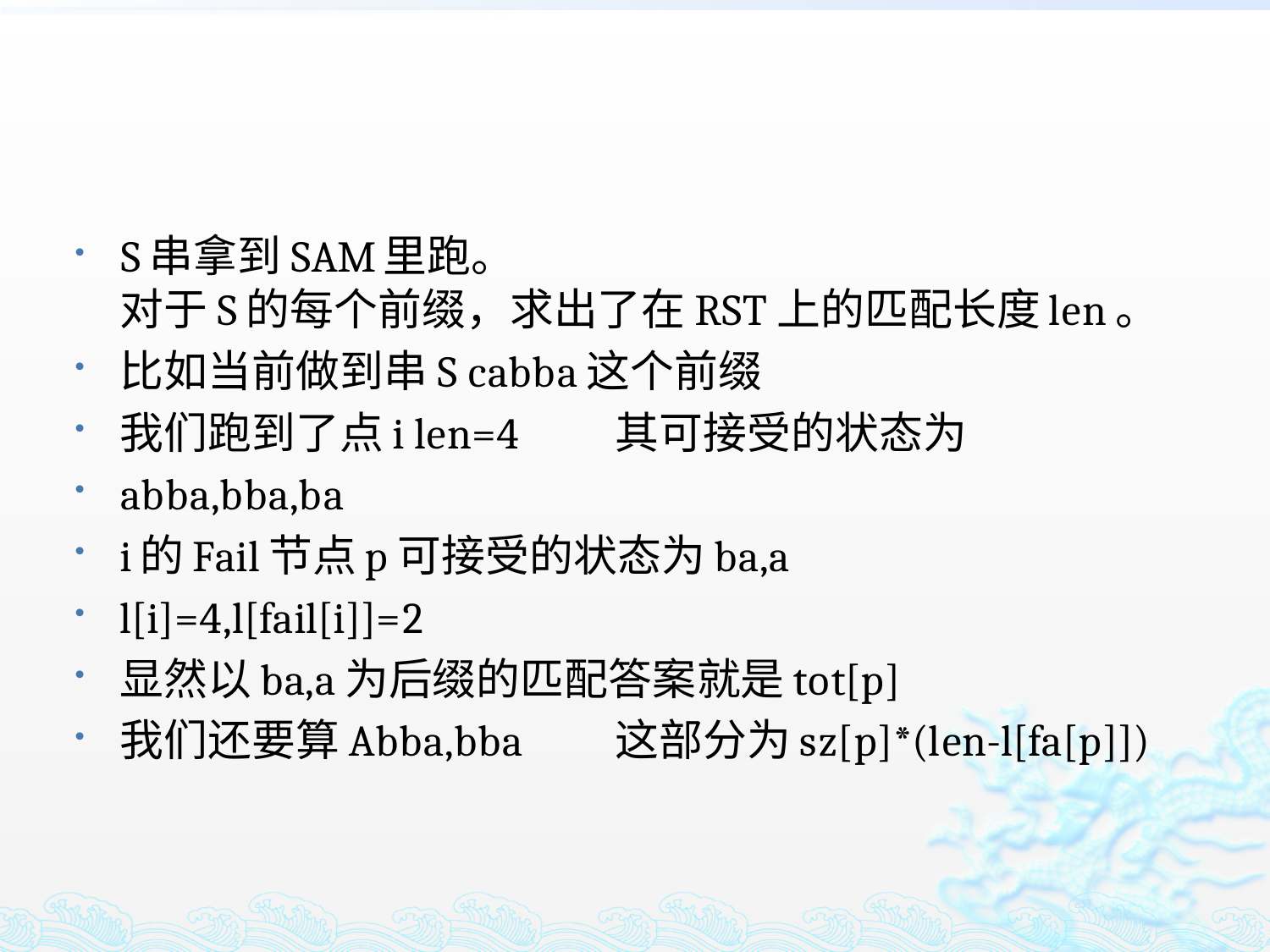

#
S串拿到SAM里跑。
对于S的每个前缀，求出了在RST上的匹配长度len。
比如当前做到串S cabba这个前缀
我们跑到了点i len=4	其可接受的状态为
abba,bba,ba
i的Fail节点p可接受的状态为ba,a
l[i]=4,l[fail[i]]=2
显然以ba,a为后缀的匹配答案就是tot[p]
我们还要算Abba,bba	这部分为sz[p]*(len-l[fa[p]])